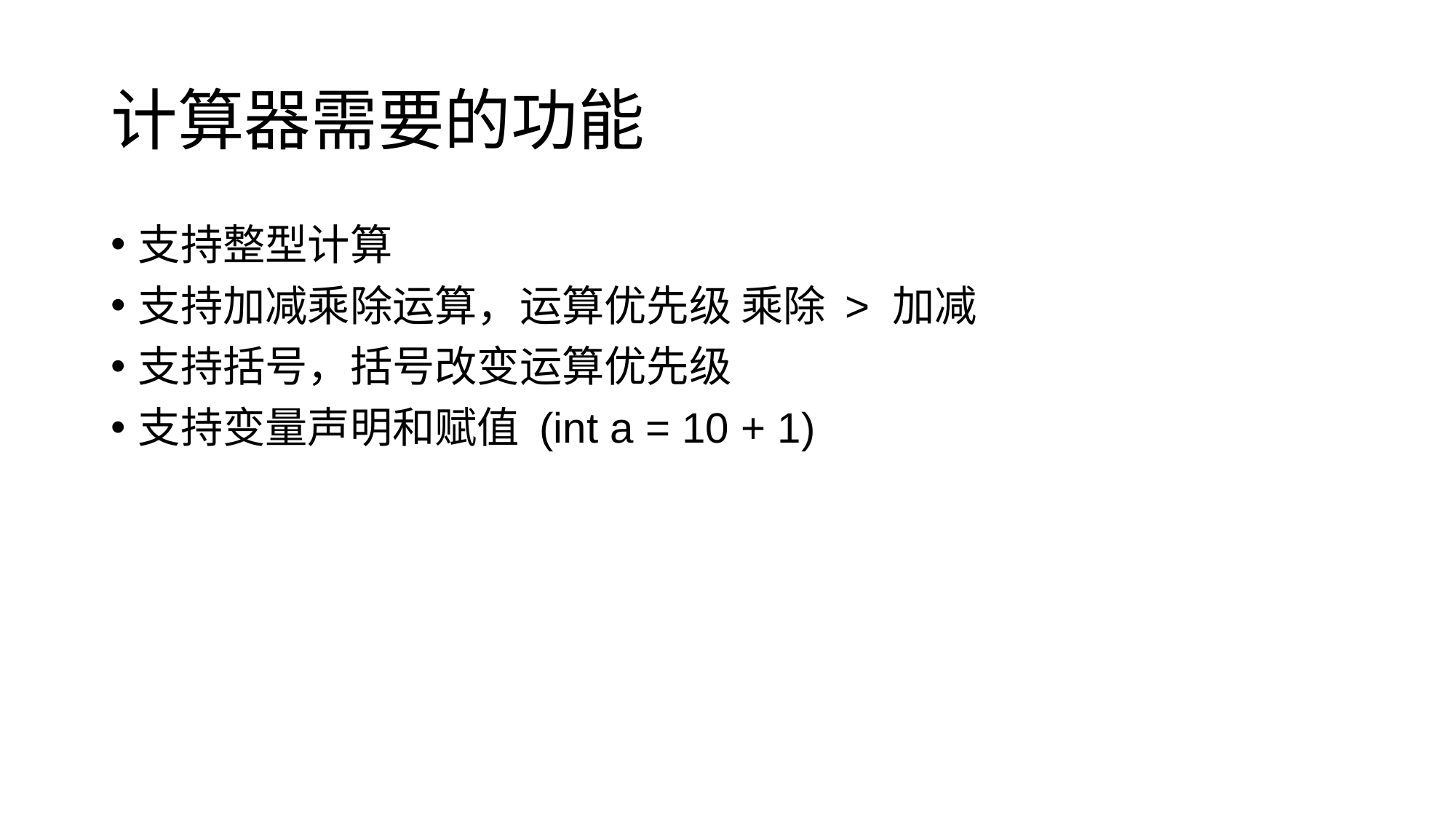

# 计算器需要的功能
支持整型计算
支持加减乘除运算，运算优先级 乘除 > 加减
支持括号，括号改变运算优先级
支持变量声明和赋值 (int a = 10 + 1)